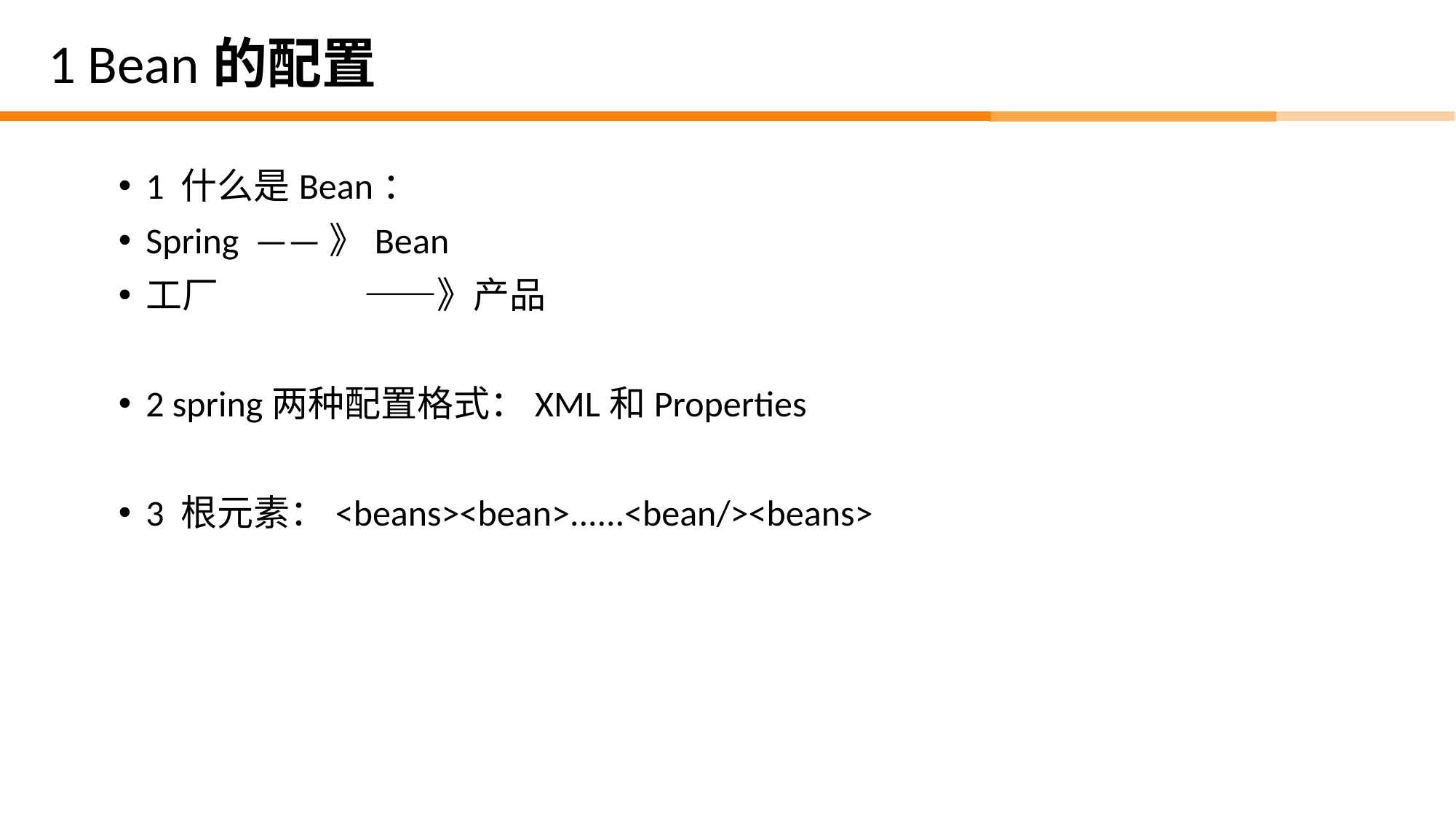

# 1 Bean的配置
1 什么是Bean：
Spring	——》Bean
工厂		——》产品

2 spring两种配置格式：XML和Properties

3 根元素：<beans><bean>......<bean/><beans>